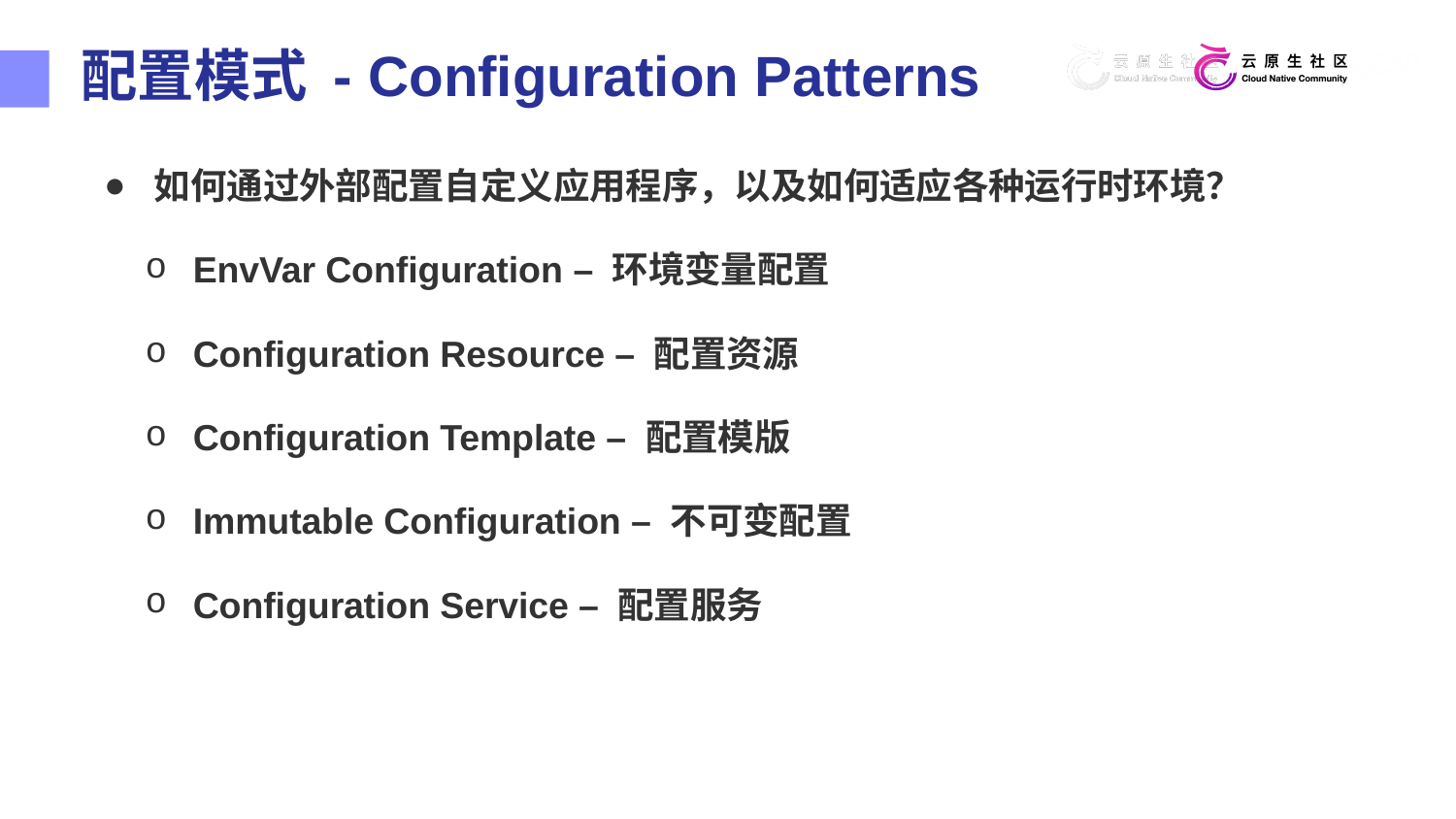

配置模式 - Configuration Patterns

如何通过外部配置自定义应用程序，以及如何适应各种运行时环境？
EnvVar Configuration – 环境变量配置
Configuration Resource – 配置资源
Configuration Template – 配置模版
Immutable Configuration – 不可变配置
Configuration Service – 配置服务